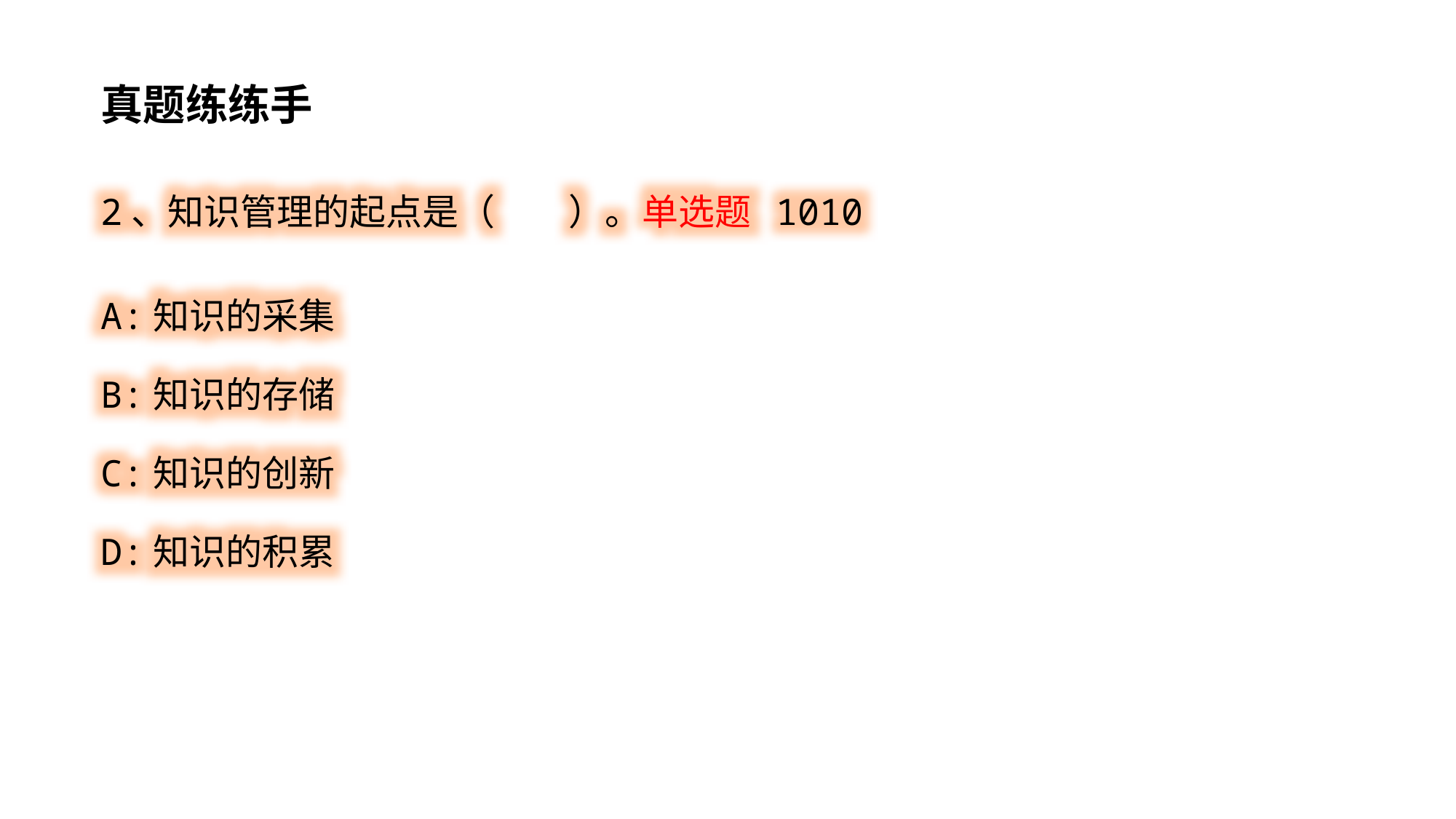

真题练练手
2、知识管理的起点是（         ）。单选题  1010

A:知识的采集

B:知识的存储

C:知识的创新

D:知识的积累